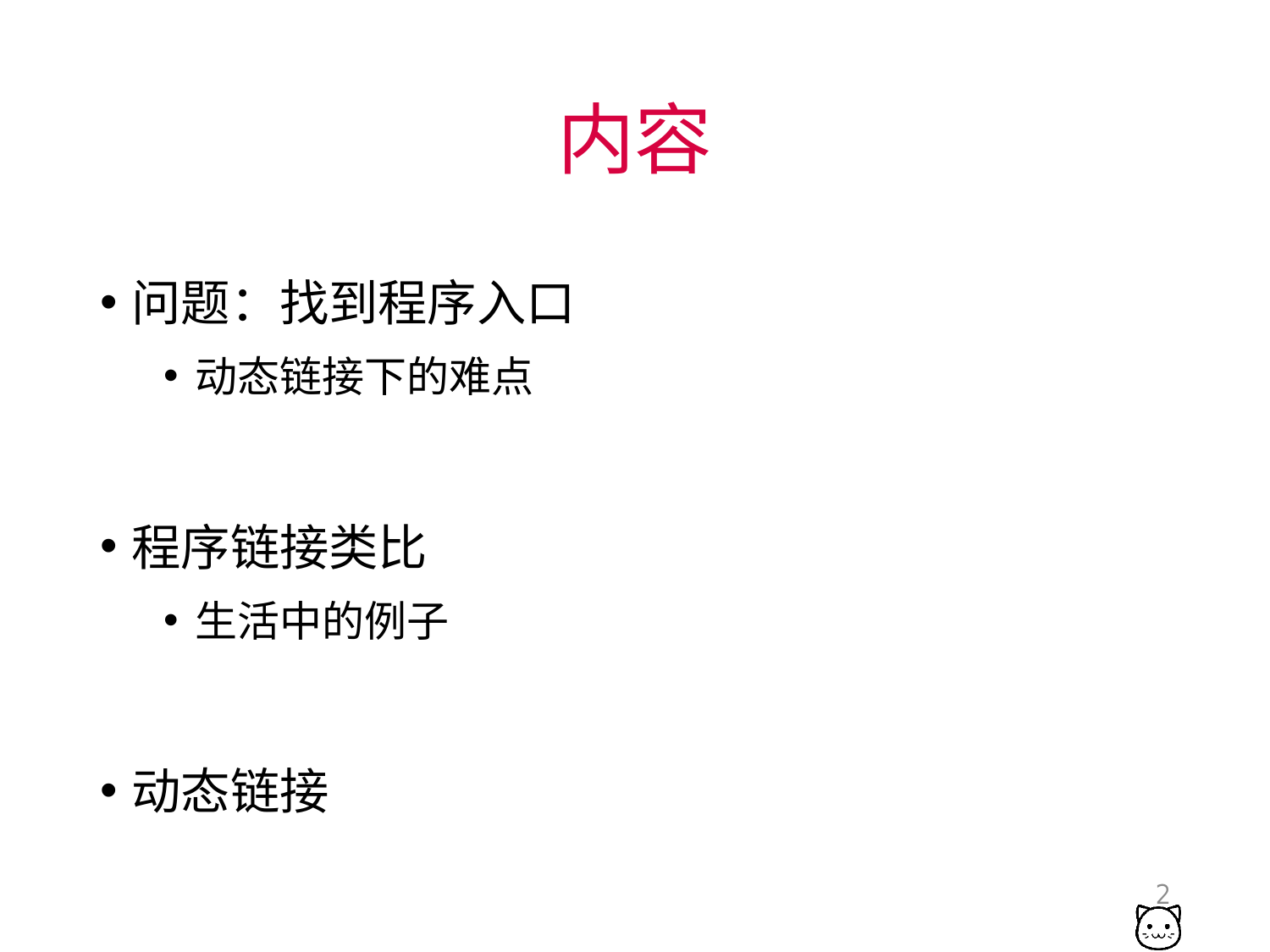

# 内容
问题：找到程序入口
动态链接下的难点

程序链接类比
生活中的例子

动态链接

2